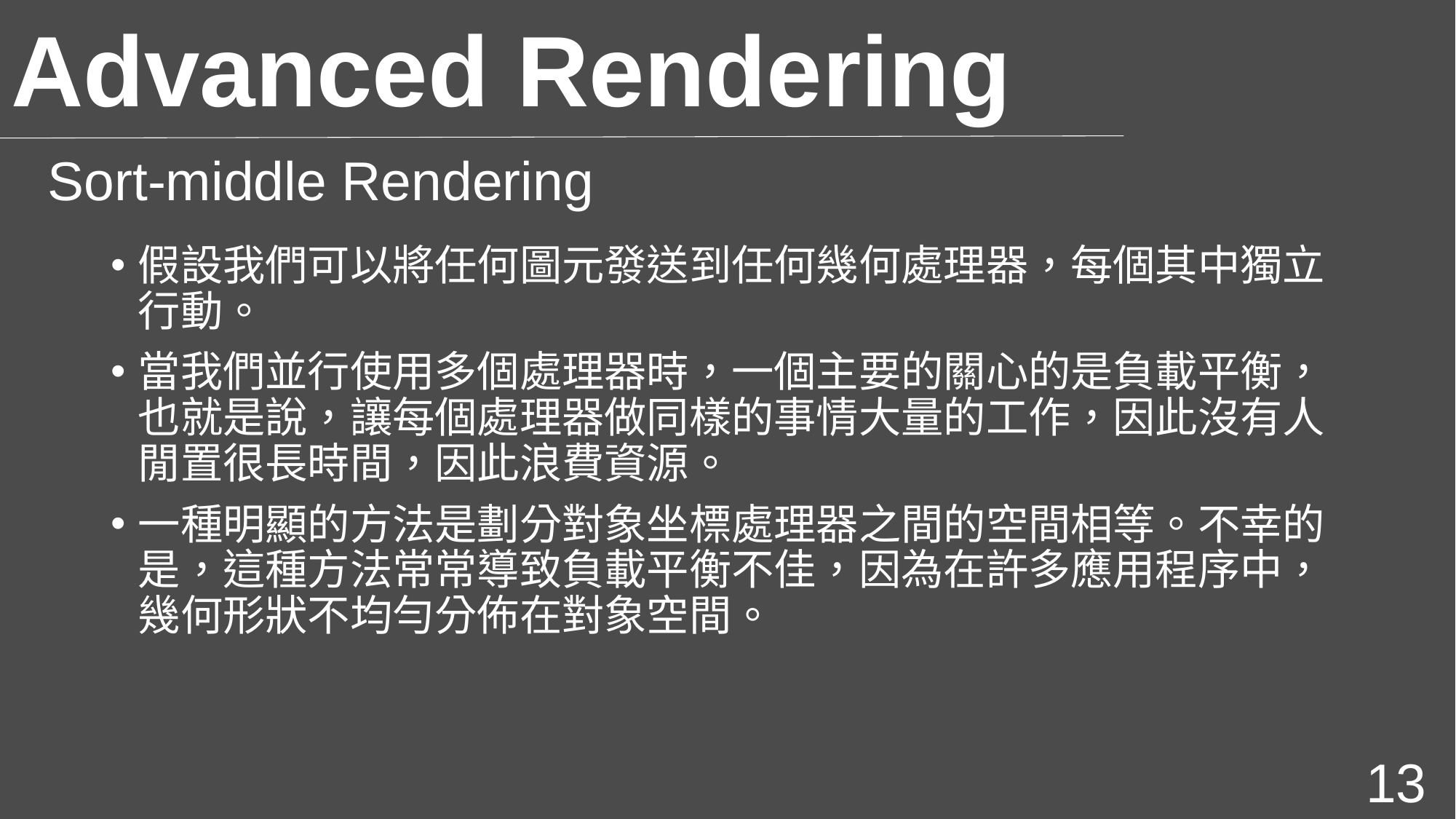

Advanced Rendering
Sort-middle Rendering
假設我們可以將任何圖元發送到任何幾何處理器，每個其中獨立行動。
當我們並行使用多個處理器時，一個主要的關心的是負載平衡，也就是說，讓每個處理器做同樣的事情大量的工作，因此沒有人閒置很長時間，因此浪費資源。
一種明顯的方法是劃分對象坐標處理器之間的空間相等。不幸的是，這種方法常常導致負載平衡不佳，因為在許多應用程序中，幾何形狀不均勻分佈在對象空間。
13